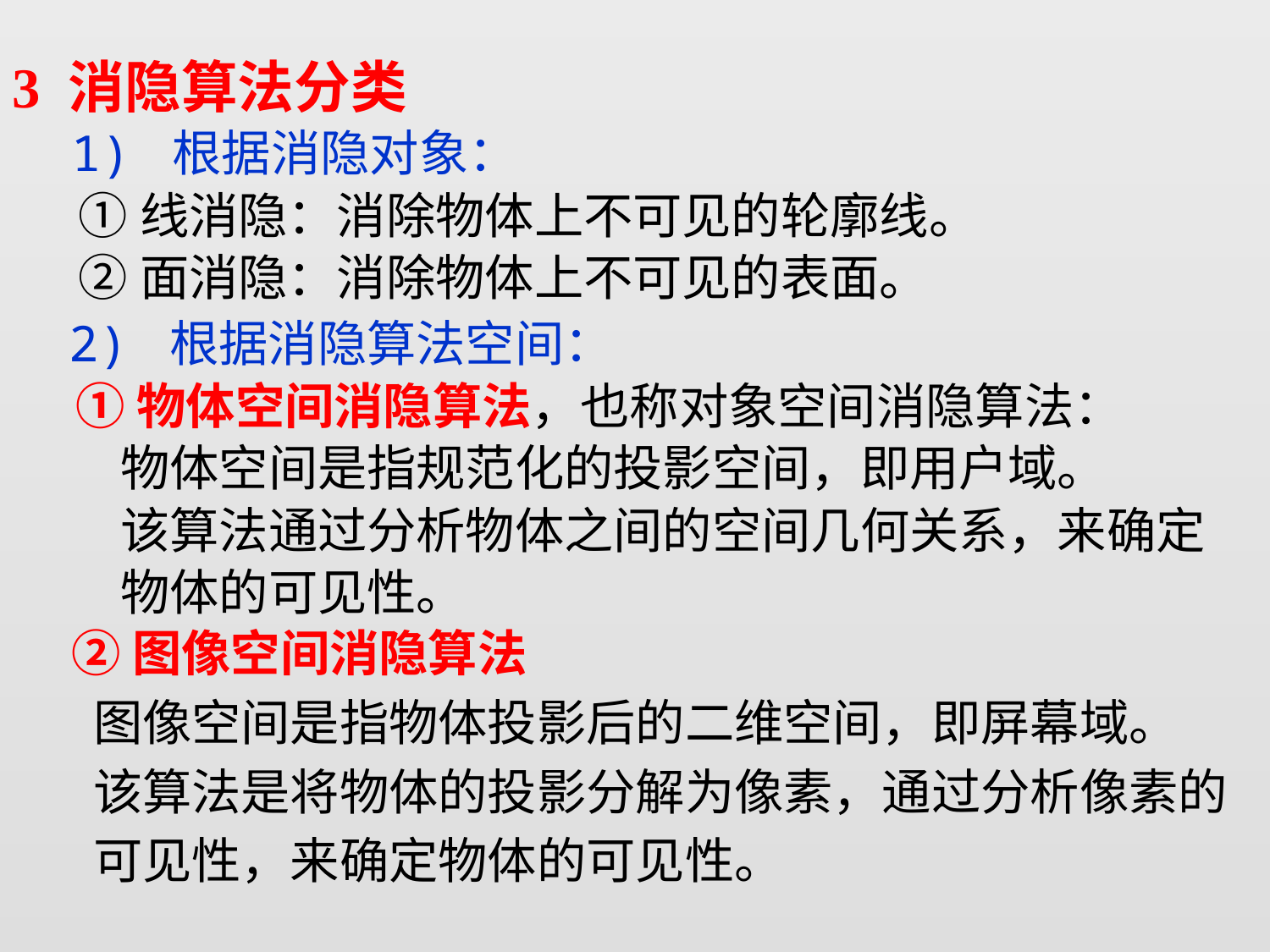

3 消隐算法分类
  1) 根据消隐对象：
      ①线消隐：消除物体上不可见的轮廓线。
      ②面消隐：消除物体上不可见的表面。
  2) 根据消隐算法空间：
      ①物体空间消隐算法，也称对象空间消隐算法：
         物体空间是指规范化的投影空间，即用户域。
         该算法通过分析物体之间的空间几何关系，来确定
         物体的可见性。
     ②图像空间消隐算法
      图像空间是指物体投影后的二维空间，即屏幕域。
      该算法是将物体的投影分解为像素，通过分析像素的
      可见性，来确定物体的可见性。